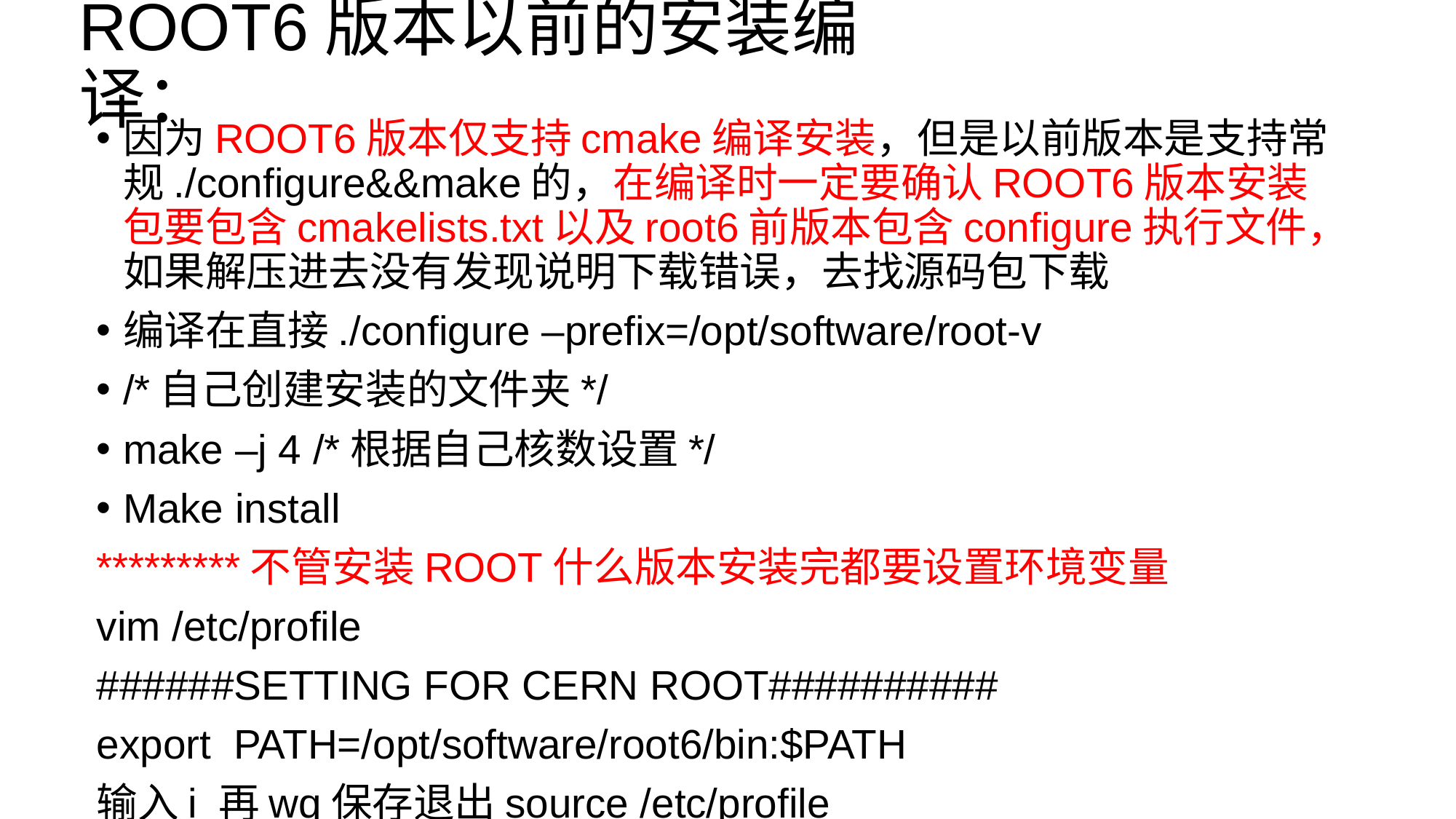

# ROOT6版本以前的安装编译：
因为ROOT6版本仅支持cmake编译安装，但是以前版本是支持常规./configure&&make的，在编译时一定要确认ROOT6版本安装包要包含cmakelists.txt以及root6前版本包含configure执行文件，如果解压进去没有发现说明下载错误，去找源码包下载
编译在直接./configure –prefix=/opt/software/root-v
/*自己创建安装的文件夹*/
make –j 4 /*根据自己核数设置*/
Make install
*********不管安装ROOT什么版本安装完都要设置环境变量
vim /etc/profile
######SETTING FOR CERN ROOT##########
export  PATH=/opt/software/root6/bin:$PATH
输入i 再wq保存退出source /etc/profile